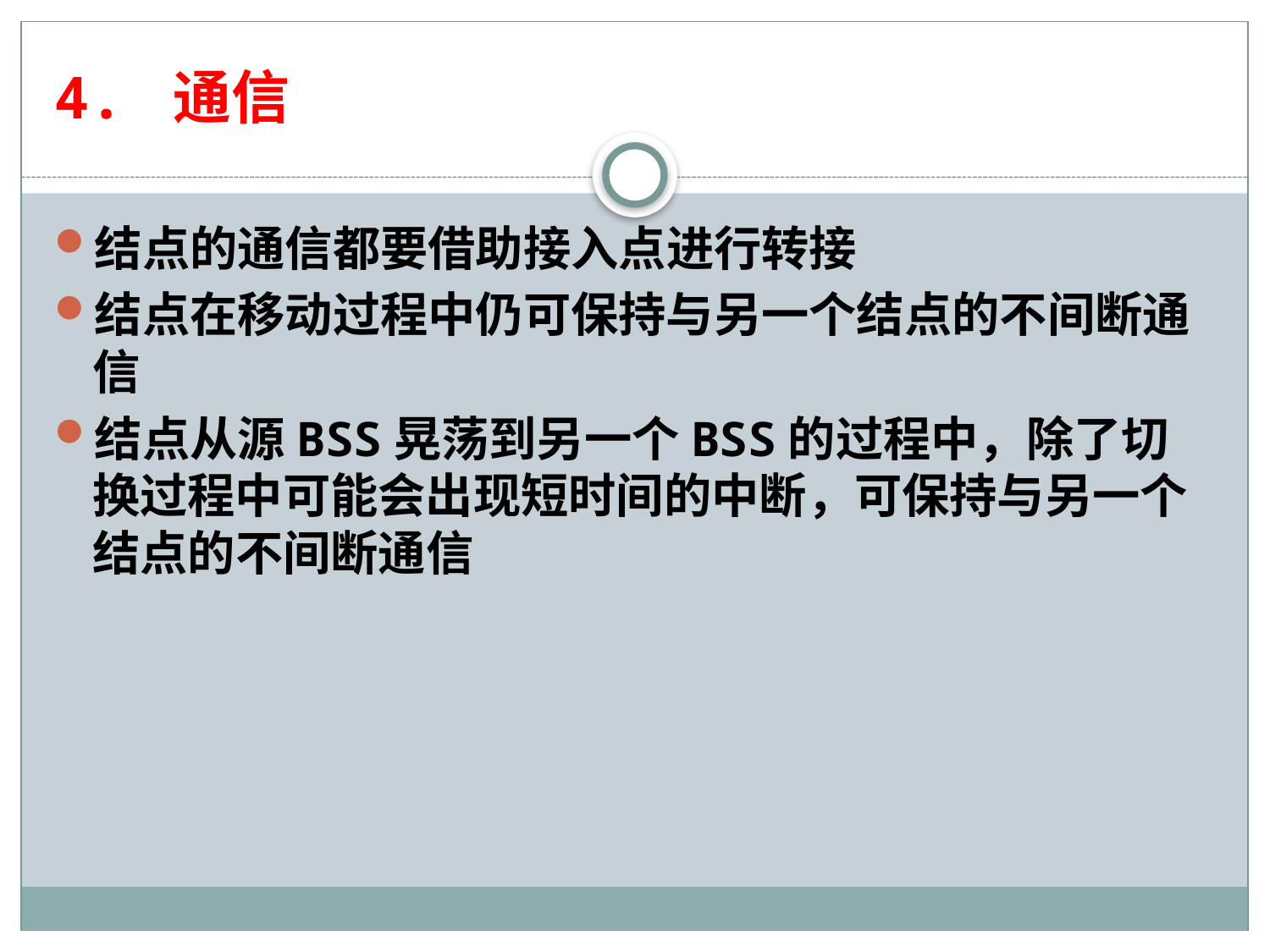

# 4. 通信
结点的通信都要借助接入点进行转接
结点在移动过程中仍可保持与另一个结点的不间断通信
结点从源BSS晃荡到另一个BSS的过程中，除了切换过程中可能会出现短时间的中断，可保持与另一个结点的不间断通信